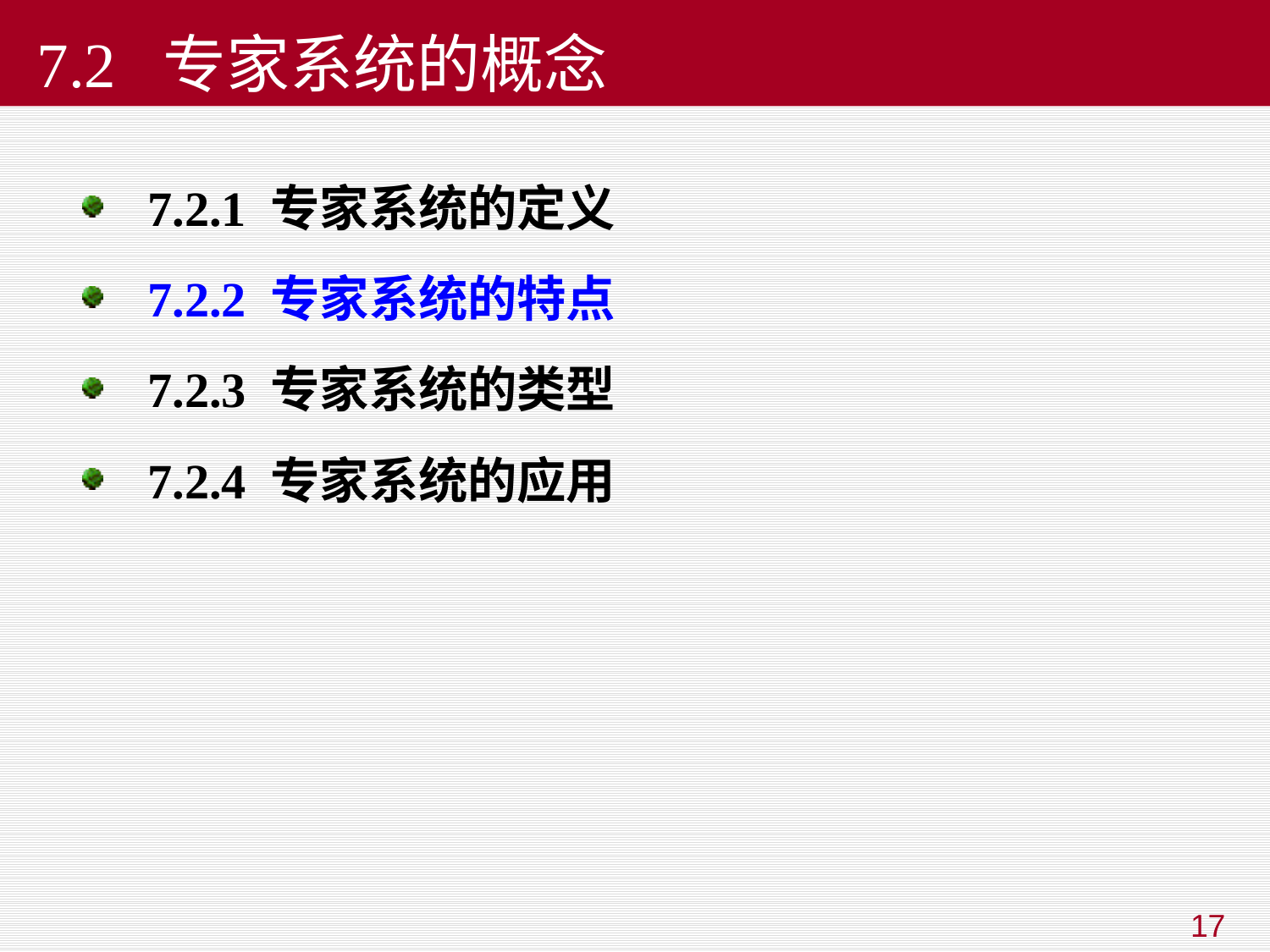

#
7.2  专家系统的概念
7.2.1 专家系统的定义
7.2.2 专家系统的特点
7.2.3 专家系统的类型
7.2.4 专家系统的应用
17